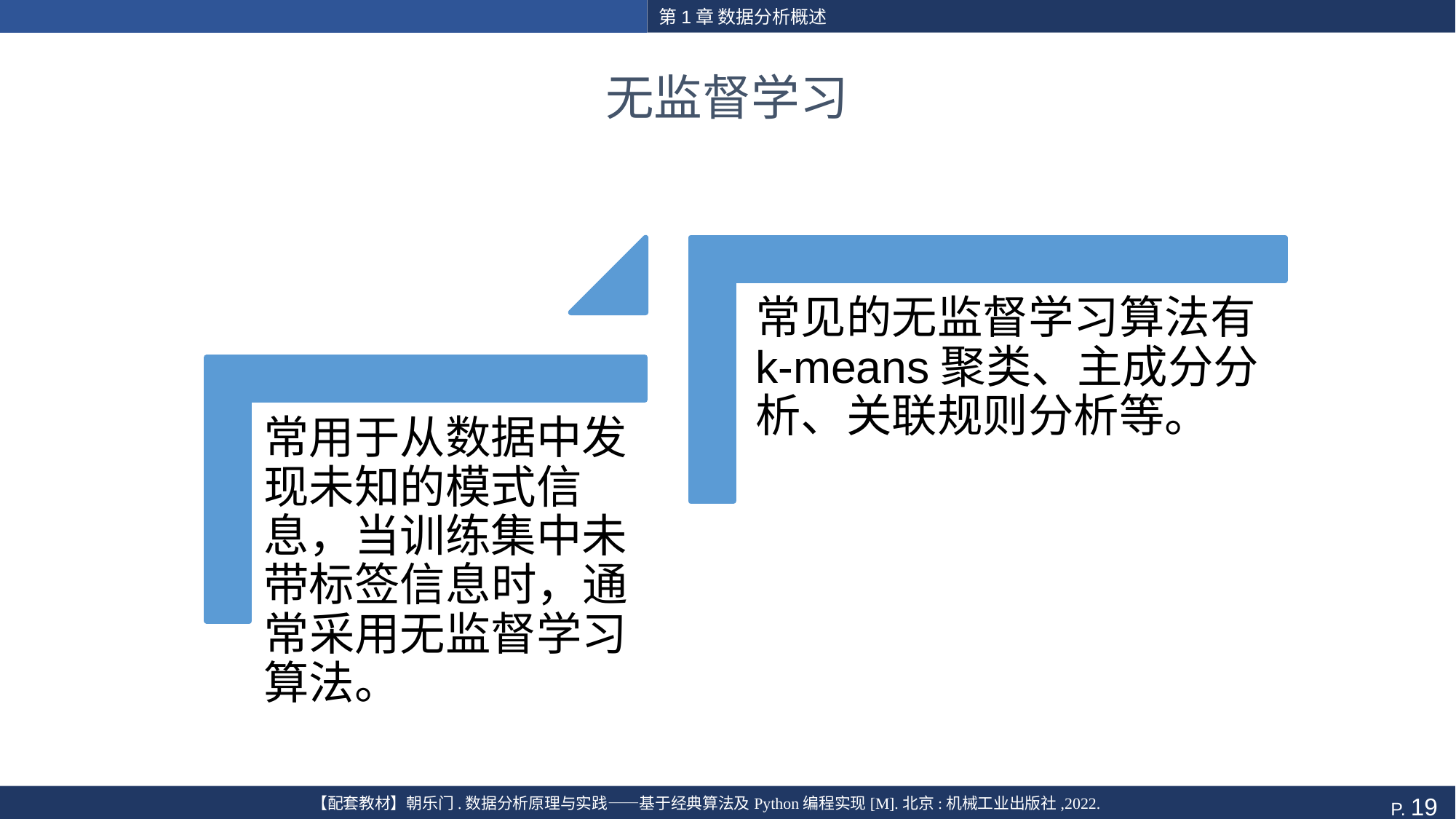

第1章 数据分析概述
# 无监督学习
常用于从数据中发现未知的模式信息，当训练集中未带标签信息时，通常采用无监督学习算法。
常见的无监督学习算法有k-means聚类、主成分分析、关联规则分析等。